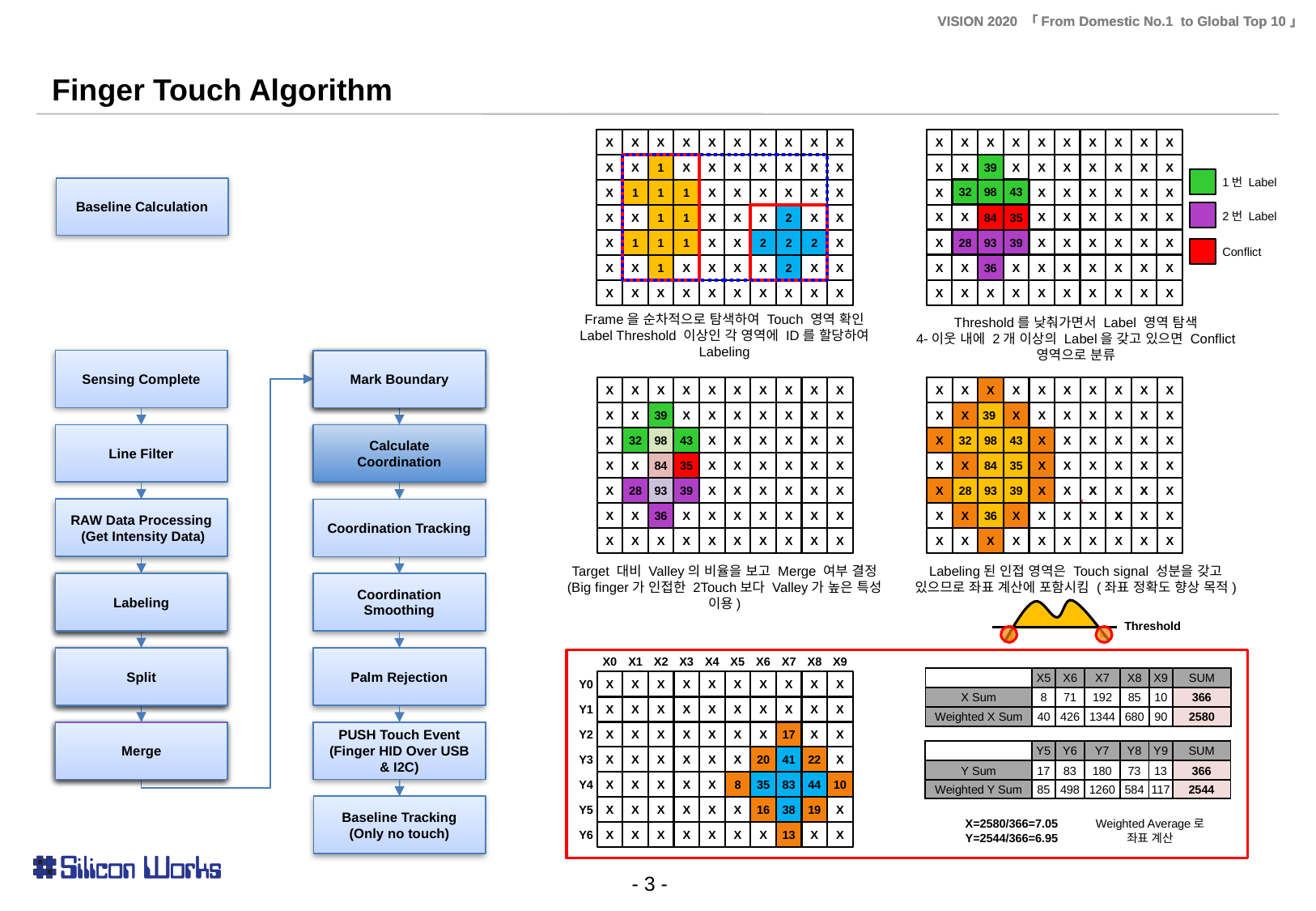

Finger Touch Algorithm

X
X
X
X
X
X
X
X
X
X
X
X
39
X
X
X
X
X
X
X
X
32
98
43
X
X
X
X
X
X
X
X
84
35
X
X
X
X
X
X
X
28
93
39
X
X
X
X
X
X
X
X
36
X
X
X
X
X
X
X
X
X
X
X
X
X
X
X
X
X
X
X
X
X
X
X
X
X
X
X
X
X
1
X
X
X
X
X
X
X
X
1
1
1
X
X
X
X
X
X
X
X
1
1
X
X
X
2
X
X
X
1
1
1
X
X
2
2
2
X
X
X
1
X
X
X
X
2
X
X
X
X
X
X
X
X
X
X
X
X

X
X
X
X
X
X
X
X
X
X
X
X
39
X
X
X
X
X
X
X
X
32
98
43
X
X
X
X
X
X
X
22
84
35
X
X
X
41
X
X
X
28
93
39
X
X
35
83
44
X
X
X
36
X
X
X
X
38
X
X
X
X
X
X
X
X
X
X
X
X
39
1번 Label

2번 Label

Conflict
Baseline Calculation
32
98
43
84
35
28
93
39
36
Frame을 순차적으로 탐색하여 Touch 영역 확인
Label Threshold 이상인 각 영역에 ID를 할당하여 Labeling
Threshold를 낮춰가면서 Label 영역 탐색
4-이웃 내에 2개 이상의 Label을 갖고 있으면 Conflict 영역으로 분류
Sensing Complete
Mark Boundary
Mark Boundary
Mark Boundary

X
X
X
X
X
X
X
X
X
X
X
X
39
X
X
X
X
X
X
X
X
32
98
43
X
X
X
X
X
X
X
X
84
35
X
X
X
X
X
X
X
28
93
39
X
X
X
X
X
X
X
X
36
X
X
X
X
X
X
X
X
X
X
X
X
X
X
X
X
X
X
X
X
X
X
X
X
X
X
X
X
X
39
X
X
X
X
X
X
X
X
32
98
43
X
X
X
X
X
X
X
X
84
35
X
X
X
X
X
X
X
28
93
39
X
X
X
X
X
X
X
X
36
X
X
X
X
X
X
X
X
X
X
X
X
X
X
X
X
X
X
X
X
X
X
X
X
X
X
X
X
X
39
X
X
X
X
X
X
X
X
32
98
43
X
X
X
X
X
X
X
X
84
35
X
X
X
X
X
X
X
28
93
39
X
X
X
X
X
X
X
X
36
X
X
X
X
X
X
X
X
X
X
X
X
X
X
X
X
X
Target

Peak1
Peak2
Valley
Calculate Coordination
Line Filter
Calculate Coordination
RAW Data Processing
 (Get Intensity Data)
Coordination Tracking
Labeling된 인접 영역은 Touch signal 성분을 갖고 있으므로 좌표 계산에 포함시킴 (좌표 정확도 향상 목적)
Target 대비 Valley의 비율을 보고 Merge 여부 결정
(Big finger가 인접한 2Touch보다 Valley가 높은 특성 이용)
Coordination Smoothing
Labeling
Labeling
Labeling

Threshold

Split
Palm Rejection
Split
Split
X0
X1
X2
X3
X4
X5
X6
X7
X8
X9
Y0
X
X
X
X
X
X
X
X
X
X
Y1
X
X
X
X
X
X
X
X
X
X
Y2
X
X
X
X
X
X
X
17
X
X
Y3
X
X
X
X
X
X
20
41
22
X
Y4
X
X
X
X
X
8
35
83
44
10
Y5
X
X
X
X
X
X
16
38
19
X
Y6
X
X
X
X
X
X
X
13
X
X

|  | X5 | X6 | X7 | X8 | X9 | SUM |
| --- | --- | --- | --- | --- | --- | --- |
| X Sum | 8 | 71 | 192 | 85 | 10 | 366 |
| Weighted X Sum | 40 | 426 | 1344 | 680 | 90 | 2580 |
PUSH Touch Event
(Finger HID Over USB & I2C)
Merge
Merge
Merge
|  | Y5 | Y6 | Y7 | Y8 | Y9 | SUM |
| --- | --- | --- | --- | --- | --- | --- |
| Y Sum | 17 | 83 | 180 | 73 | 13 | 366 |
| Weighted Y Sum | 85 | 498 | 1260 | 584 | 117 | 2544 |
Baseline Tracking
(Only no touch)
X=2580/366=7.05
Y=2544/366=6.95
Weighted Average로 좌표 계산